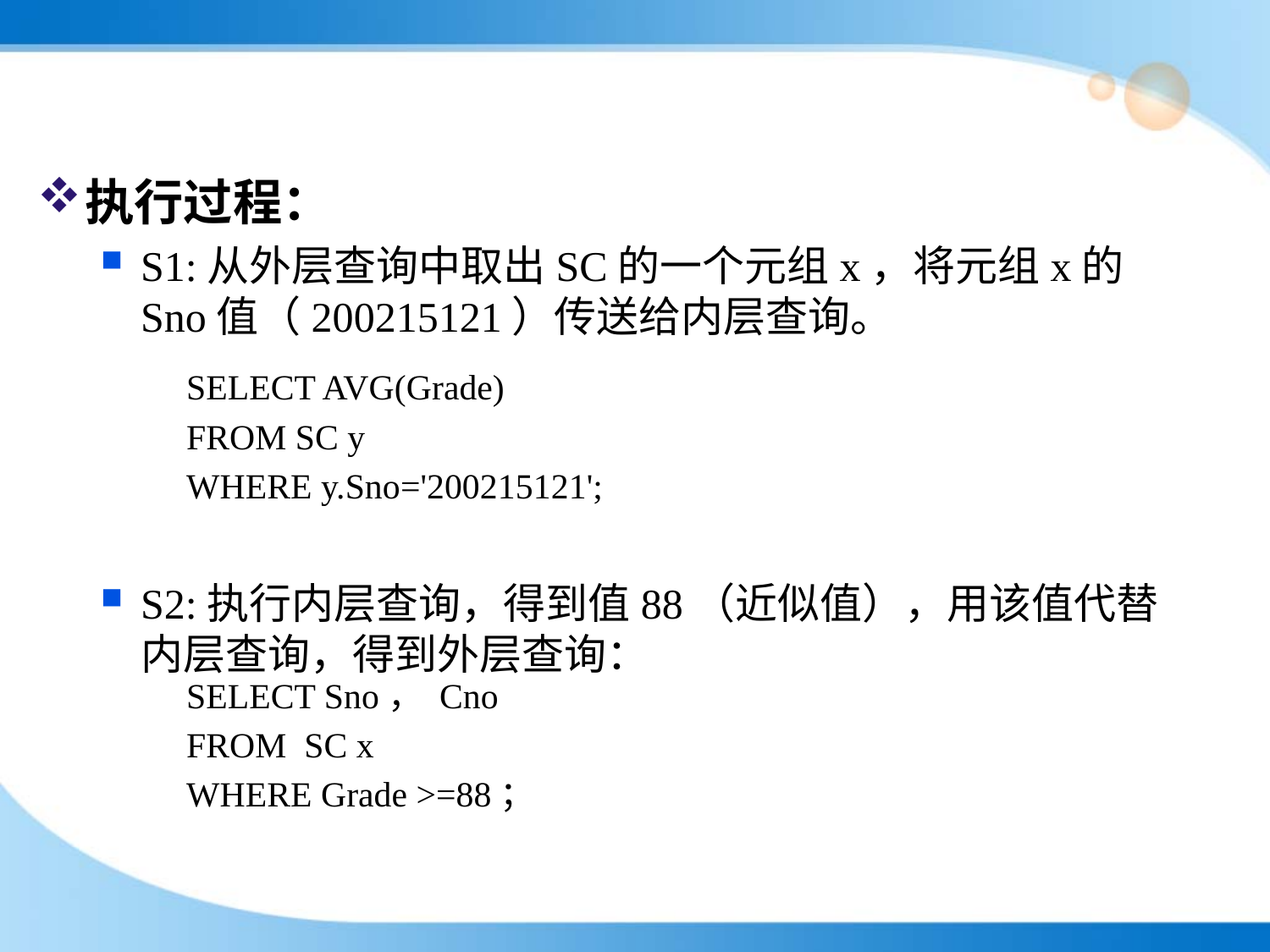

执行过程：
S1:从外层查询中取出SC的一个元组x，将元组x的Sno值（200215121）传送给内层查询。

S2:执行内层查询，得到值88（近似值），用该值代替内层查询，得到外层查询：
SELECT AVG(Grade)
FROM SC y
WHERE y.Sno='200215121';
SELECT Sno， Cno
FROM  SC x
WHERE Grade >=88；